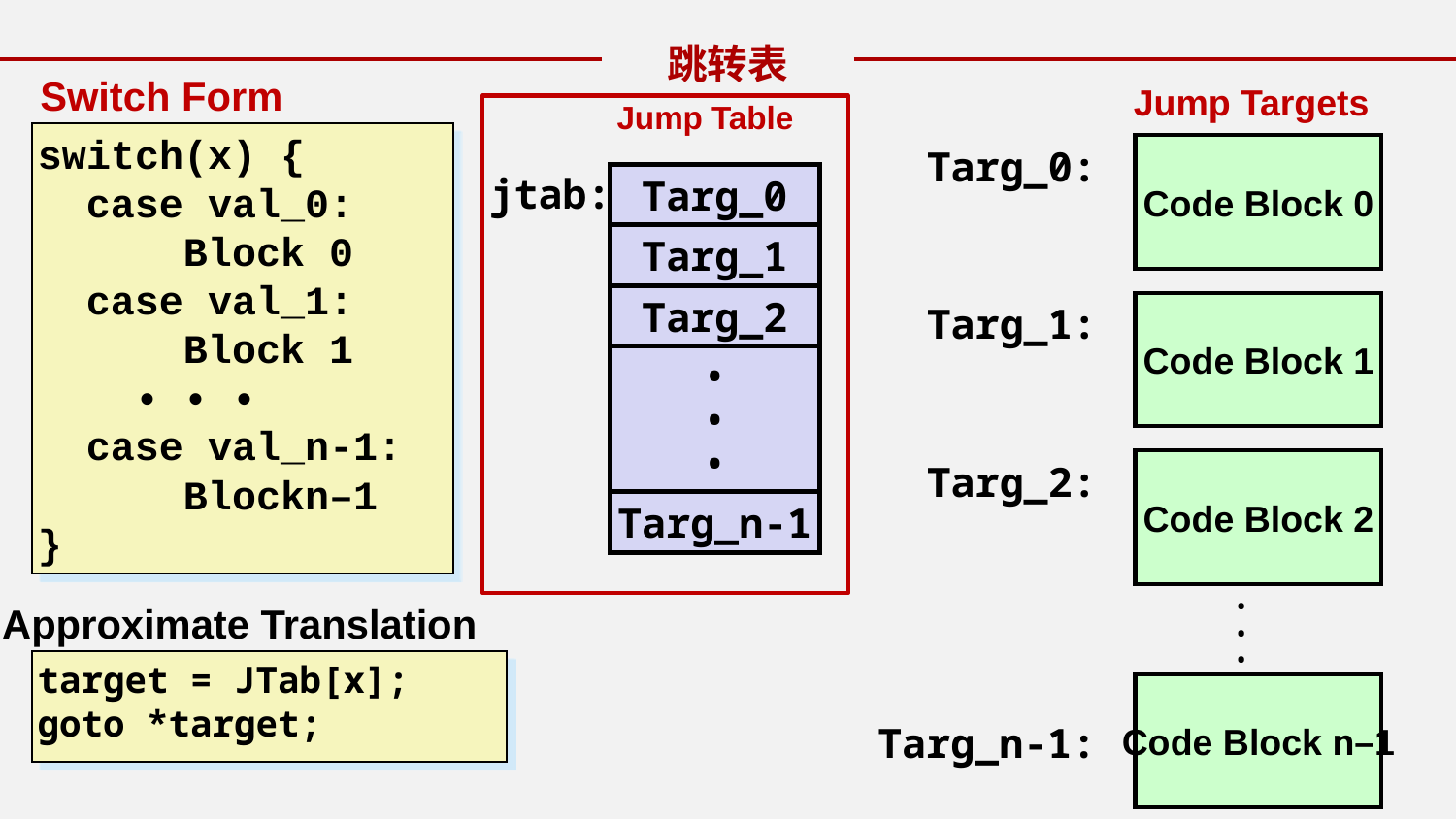

跳转表
Switch Form
Jump Targets
Jump Table
jtab:
Targ_0
Targ_1
Targ_2
•
•
•
Targ_n-1

switch(x) {
  case val_0:
      Block 0
  case val_1:
      Block 1
    • • •
  case val_n-1:
      Blockn–1
}
Targ_0:
Code Block 0
Targ_1:
Code Block 1
Targ_2:
Code Block 2
Approximate Translation
•
•
•
target = JTab[x];
goto *target;
Code Block n–1
Targ_n-1: